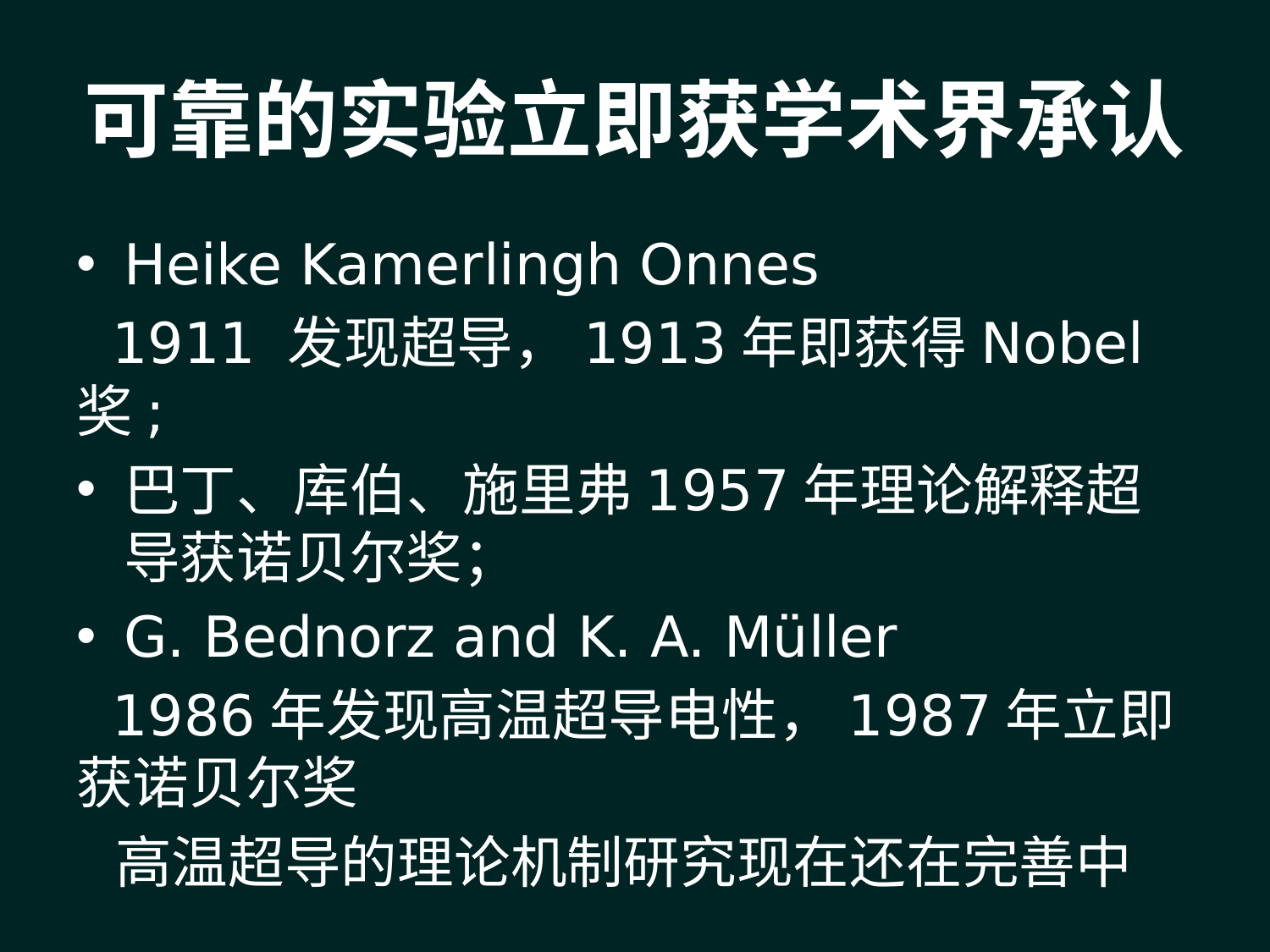

# 可靠的实验立即获学术界承认
Heike Kamerlingh Onnes
  1911 发现超导，1913年即获得Nobel奖;
巴丁、库伯、施里弗1957年理论解释超导获诺贝尔奖；
G. Bednorz and K. A. Müller
  1986年发现高温超导电性，1987年立即获诺贝尔奖
  高温超导的理论机制研究现在还在完善中